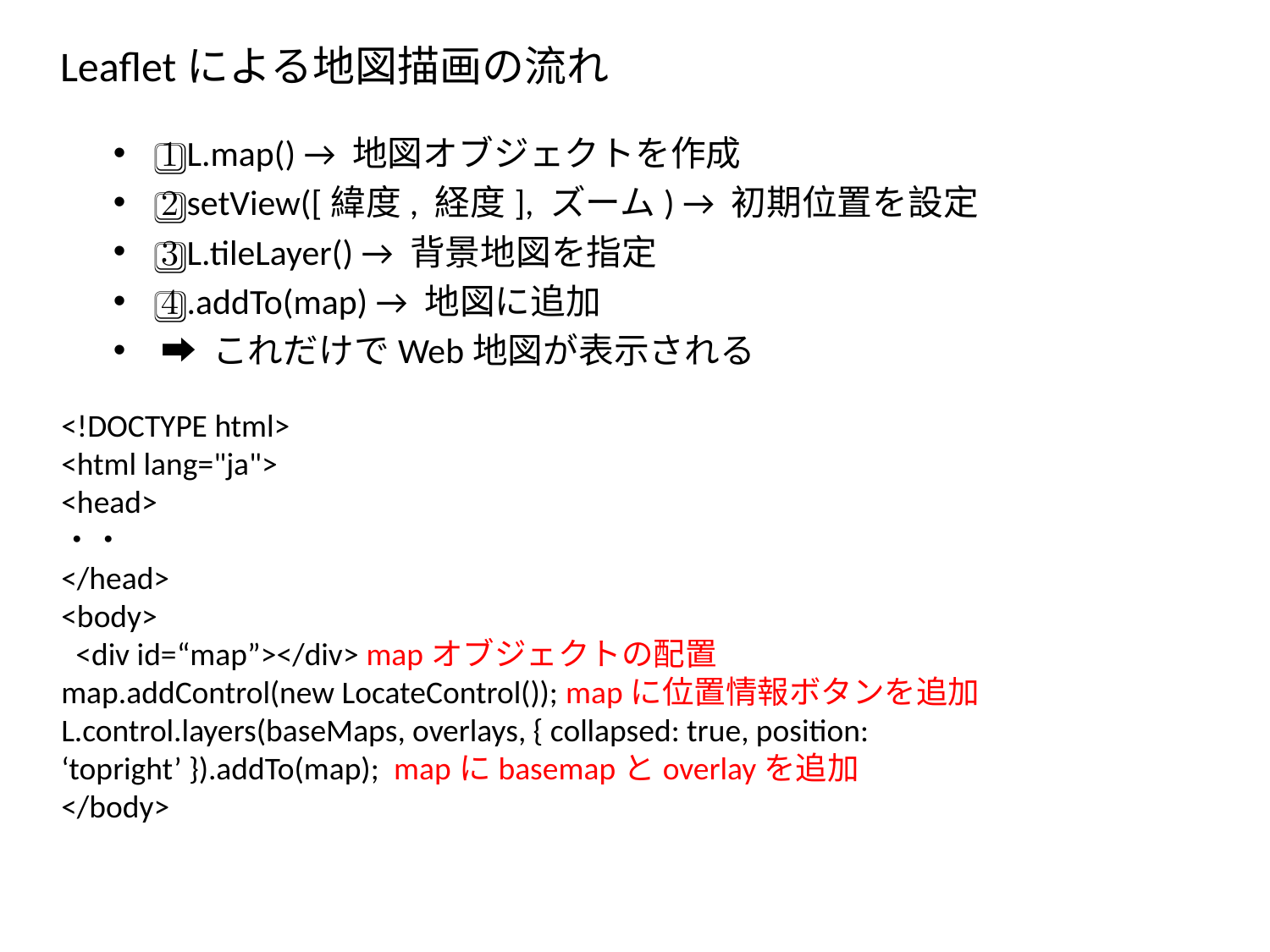

# Leafletによる地図描画の流れ
1️⃣ L.map() → 地図オブジェクトを作成
2️⃣ setView([緯度, 経度], ズーム) → 初期位置を設定
3️⃣ L.tileLayer() → 背景地図を指定
4️⃣ .addTo(map) → 地図に追加
➡ これだけでWeb地図が表示される
<!DOCTYPE html>
<html lang="ja">
<head>
・・
</head>
<body>
  <div id=“map”></div> mapオブジェクトの配置
map.addControl(new LocateControl()); mapに位置情報ボタンを追加
L.control.layers(baseMaps, overlays, { collapsed: true, position: ‘topright’ }).addTo(map);  mapにbasemapとoverlayを追加
</body>